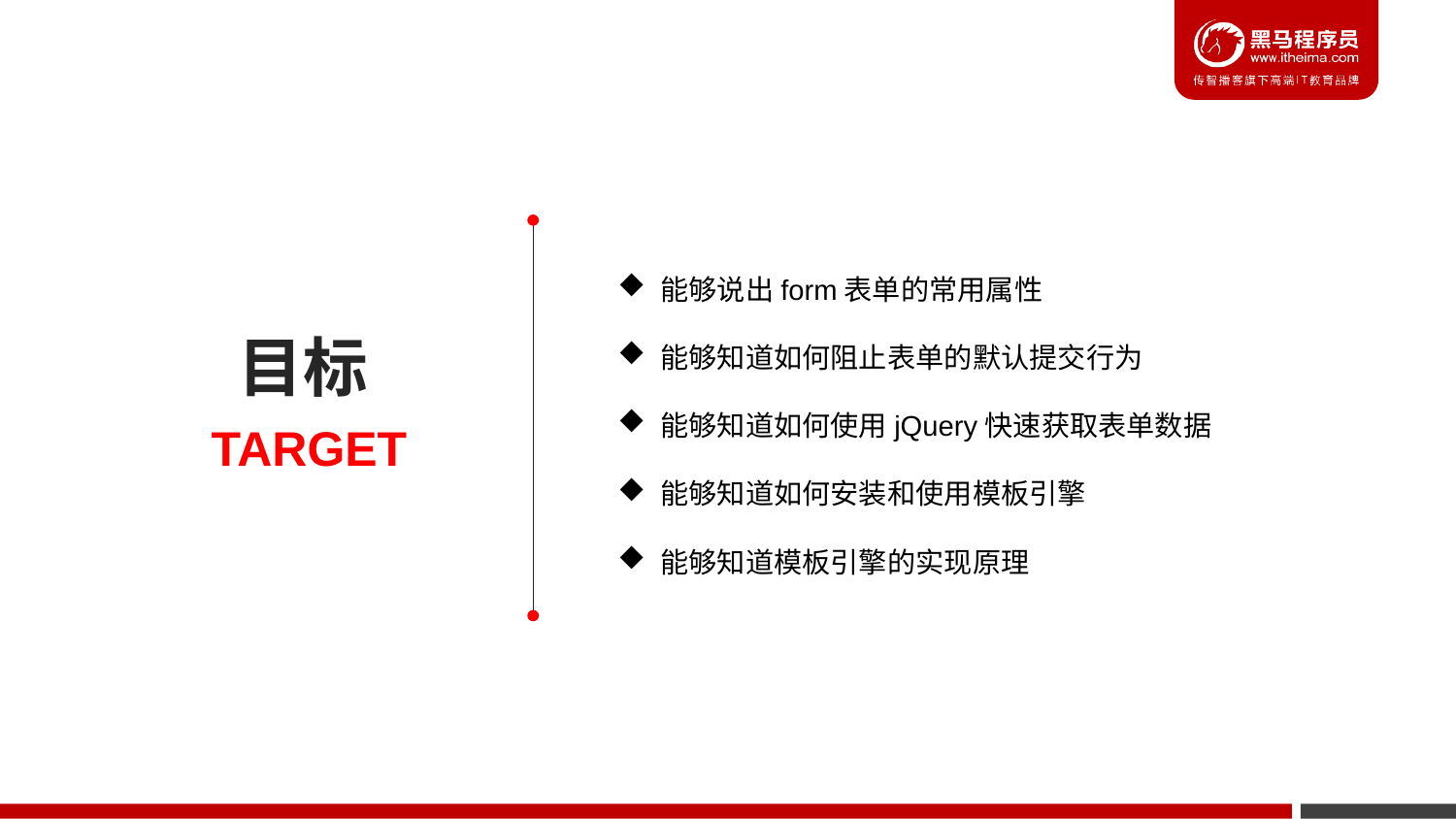

能够说出form表单的常用属性
能够知道如何阻止表单的默认提交行为
能够知道如何使用jQuery快速获取表单数据
能够知道如何安装和使用模板引擎
能够知道模板引擎的实现原理